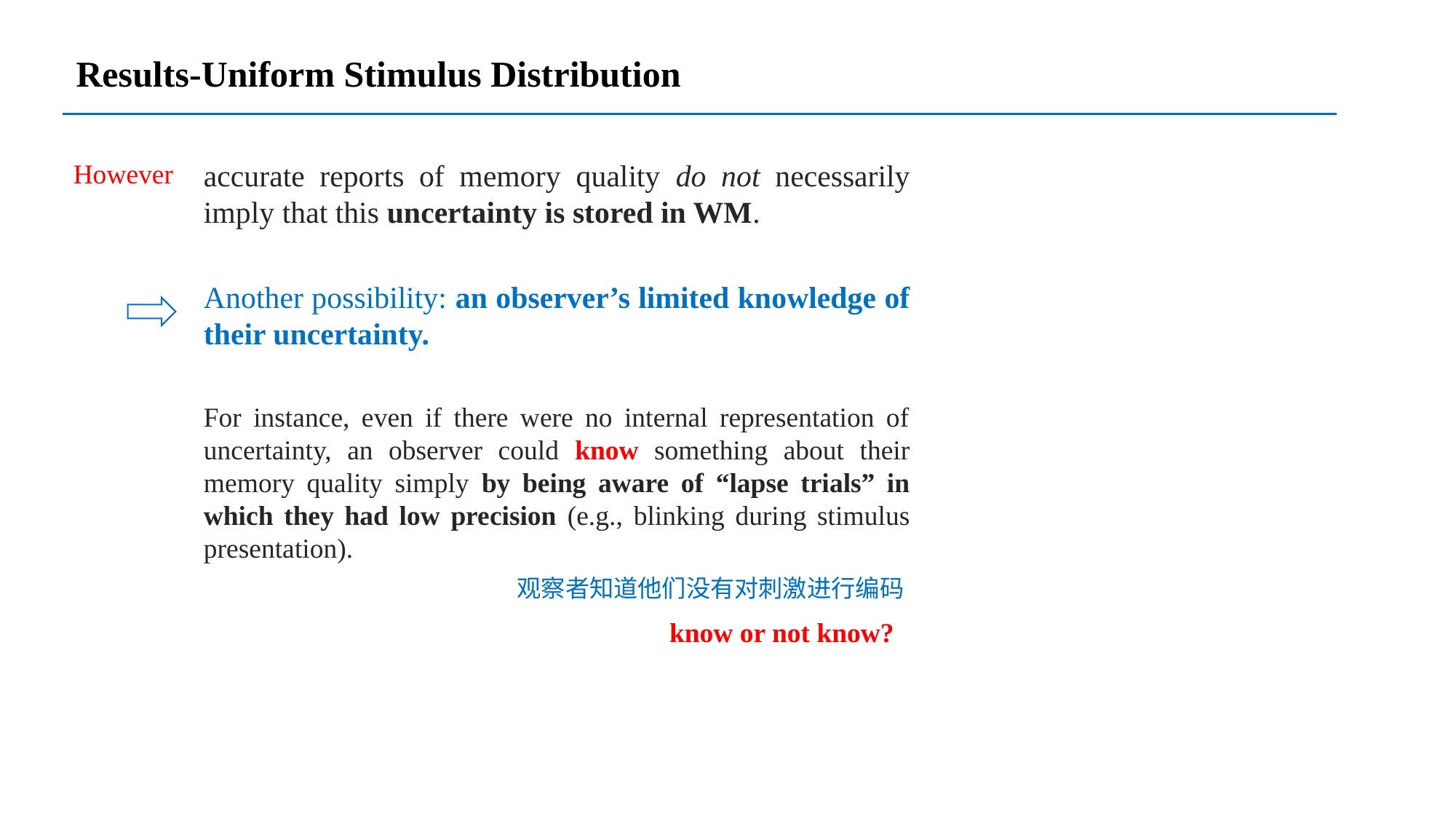

Results-Uniform Stimulus Distribution
However
accurate reports of memory quality do not necessarily imply that this uncertainty is stored in WM.
Another possibility: an observer’s limited knowledge of their uncertainty.

For instance, even if there were no internal representation of uncertainty, an observer could know something about their memory quality simply by being aware of “lapse trials” in which they had low precision (e.g., blinking during stimulus presentation).
观察者知道他们没有对刺激进行编码
know or not know?